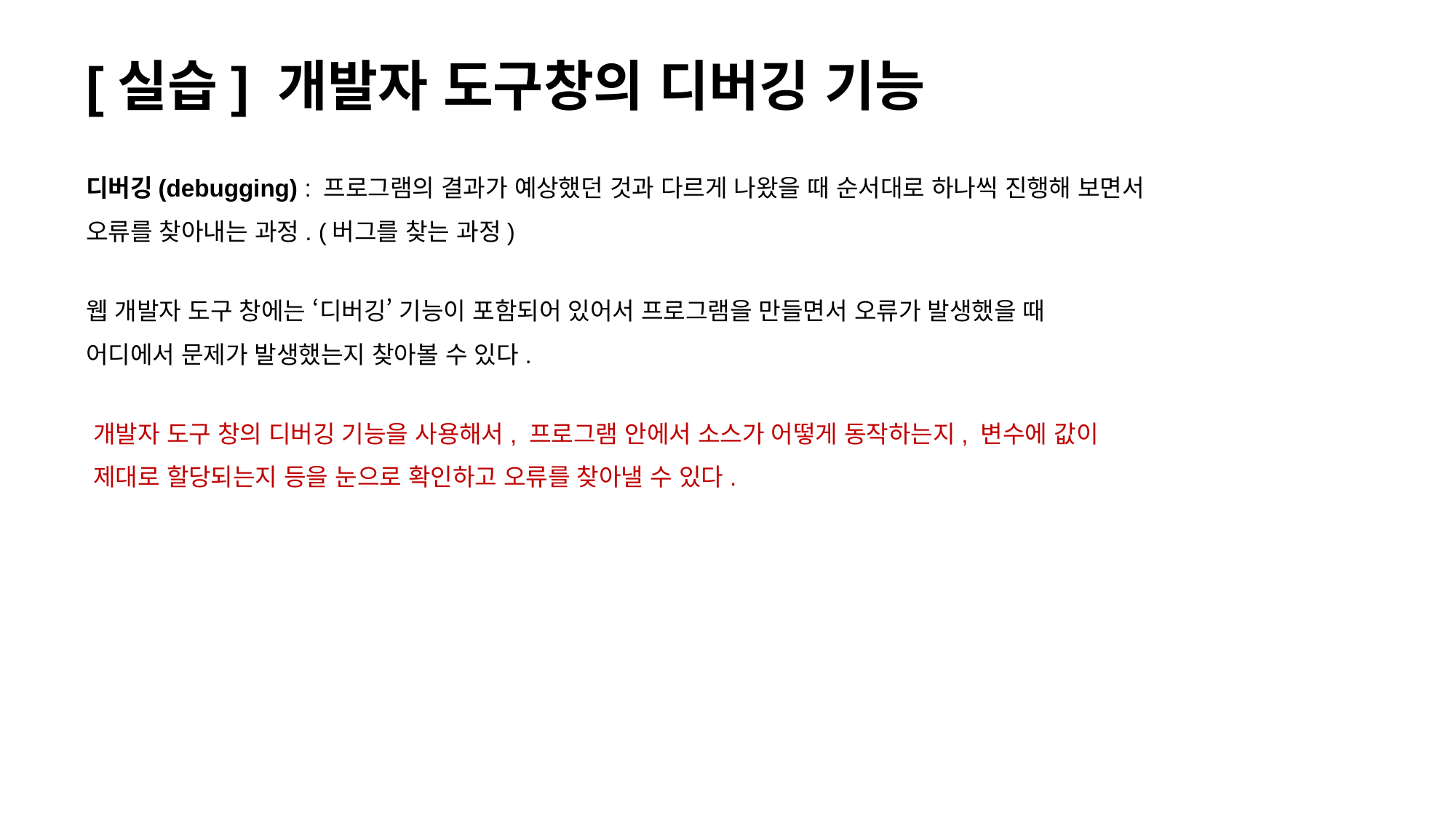

# [실습] 개발자 도구창의 디버깅 기능
디버깅(debugging) : 프로그램의 결과가 예상했던 것과 다르게 나왔을 때 순서대로 하나씩 진행해 보면서 오류를 찾아내는 과정. (버그를 찾는 과정)
웹 개발자 도구 창에는 ‘디버깅’ 기능이 포함되어 있어서 프로그램을 만들면서 오류가 발생했을 때 어디에서 문제가 발생했는지 찾아볼 수 있다.
개발자 도구 창의 디버깅 기능을 사용해서, 프로그램 안에서 소스가 어떻게 동작하는지, 변수에 값이 제대로 할당되는지 등을 눈으로 확인하고 오류를 찾아낼 수 있다.